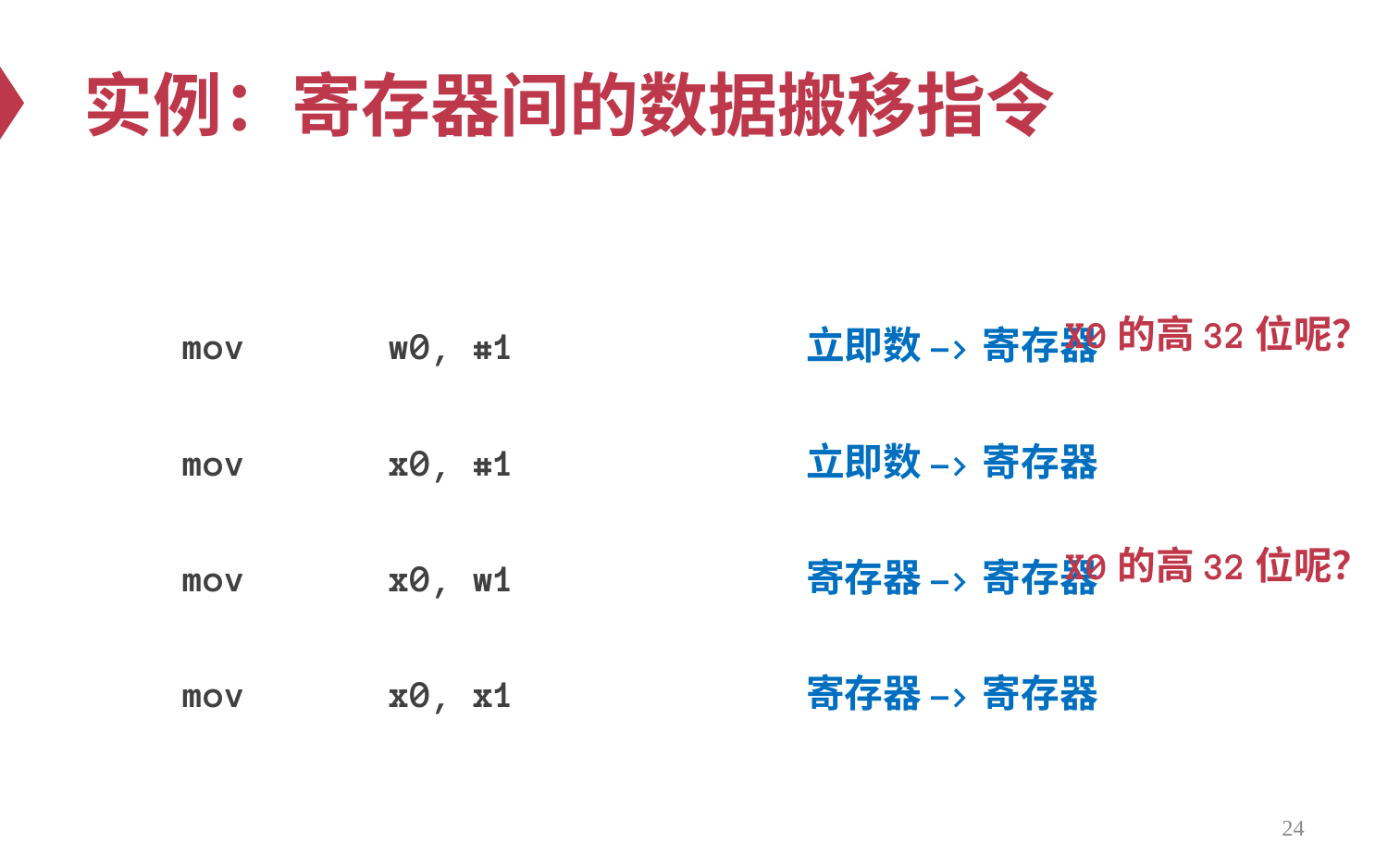

# 实例：寄存器间的数据搬移指令
mov		w0, #1 		立即数->寄存器
mov		x0, #1 		立即数->寄存器
mov		x0, w1 		寄存器->寄存器
mov  	x0, x1      	   	寄存器->寄存器
X0的高32位呢？
X0的高32位呢？
24